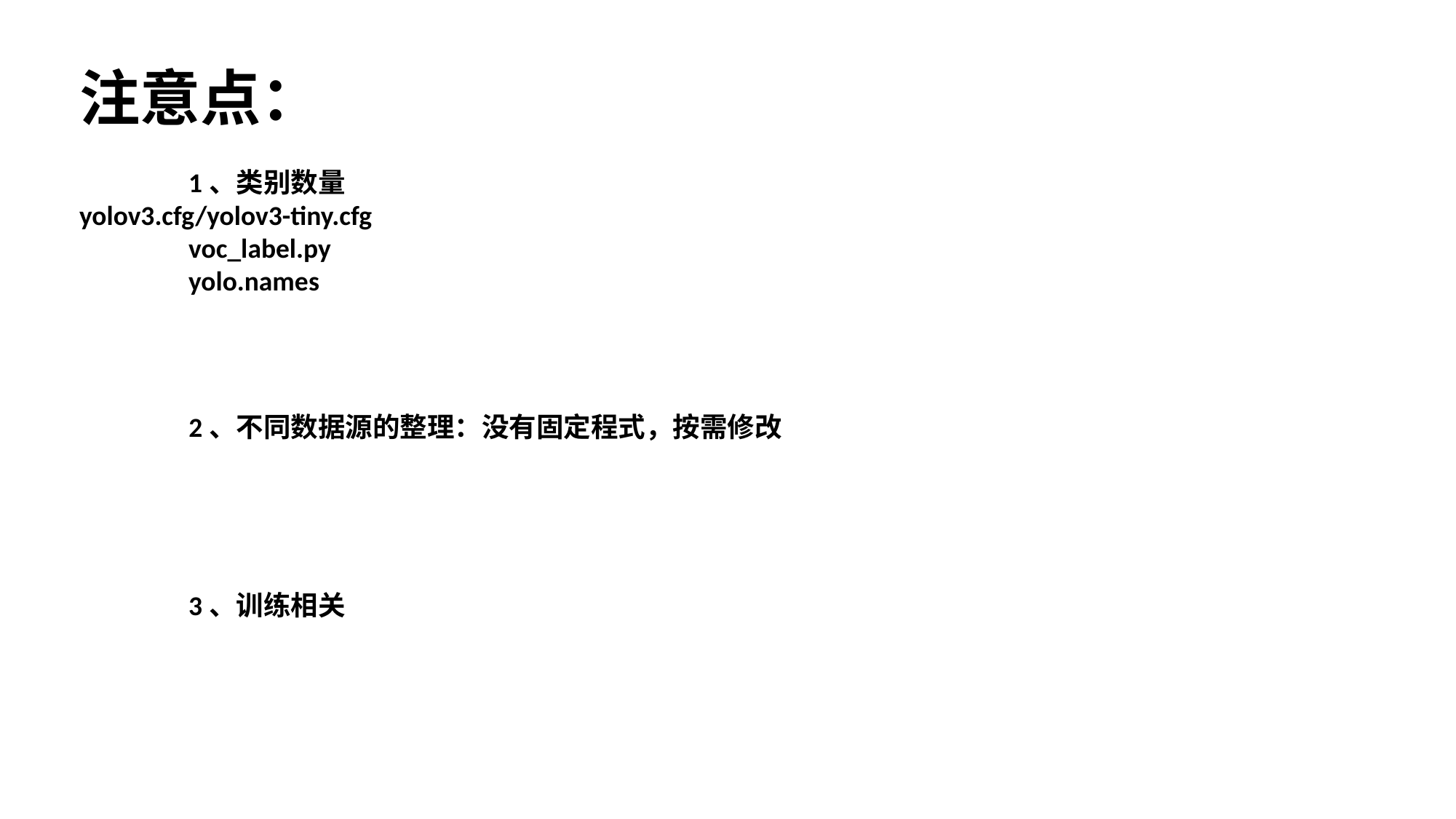

注意点：

	1、类别数量		yolov3.cfg/yolov3-tiny.cfg
    	voc_label.py
    	yolo.names

	2、不同数据源的整理：没有固定程式，按需修改

	3、训练相关